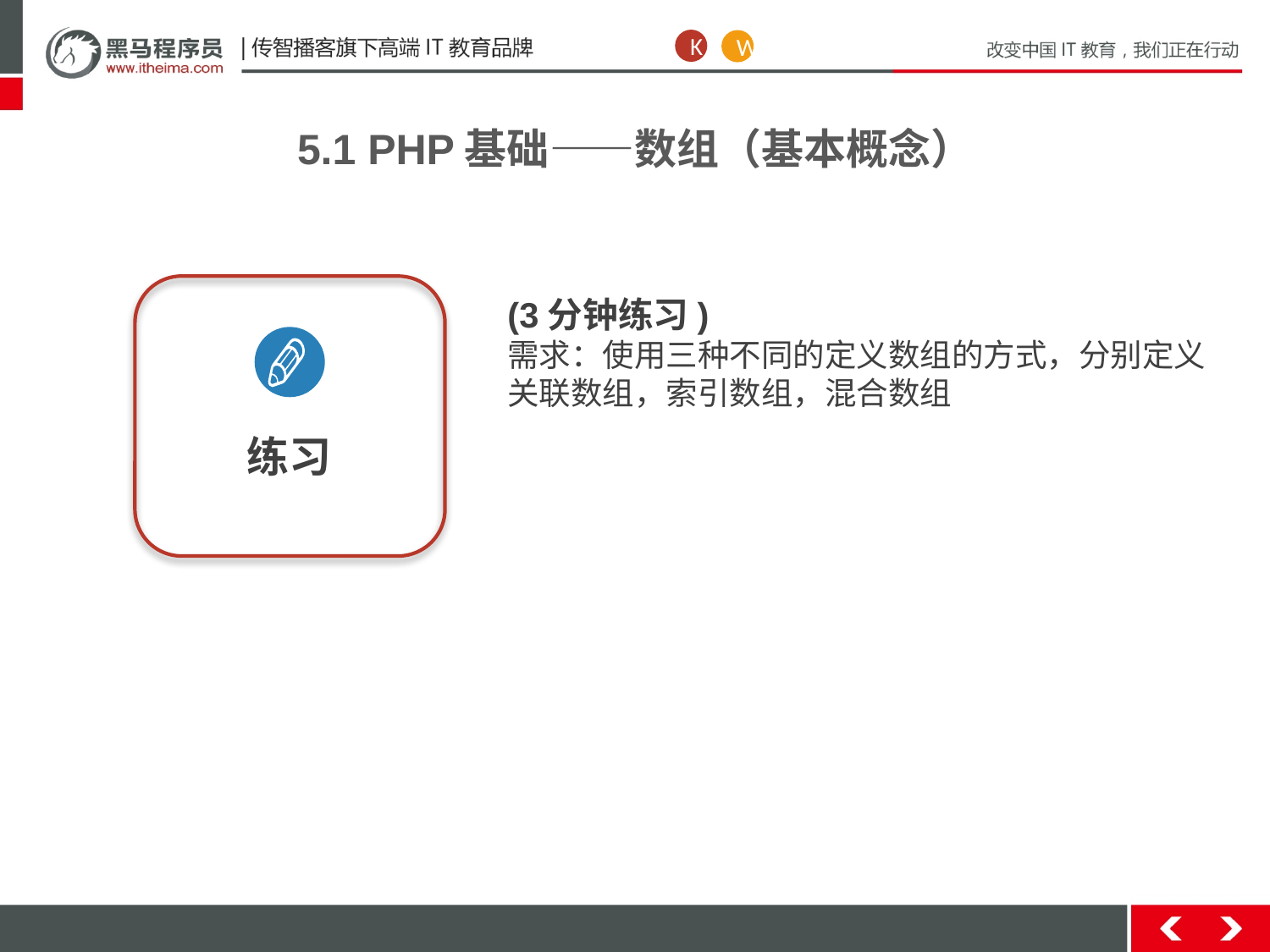

K
W
5.1 PHP基础——数组（基本概念）

练习
(3分钟练习)
需求：使用三种不同的定义数组的方式，分别定义关联数组，索引数组，混合数组